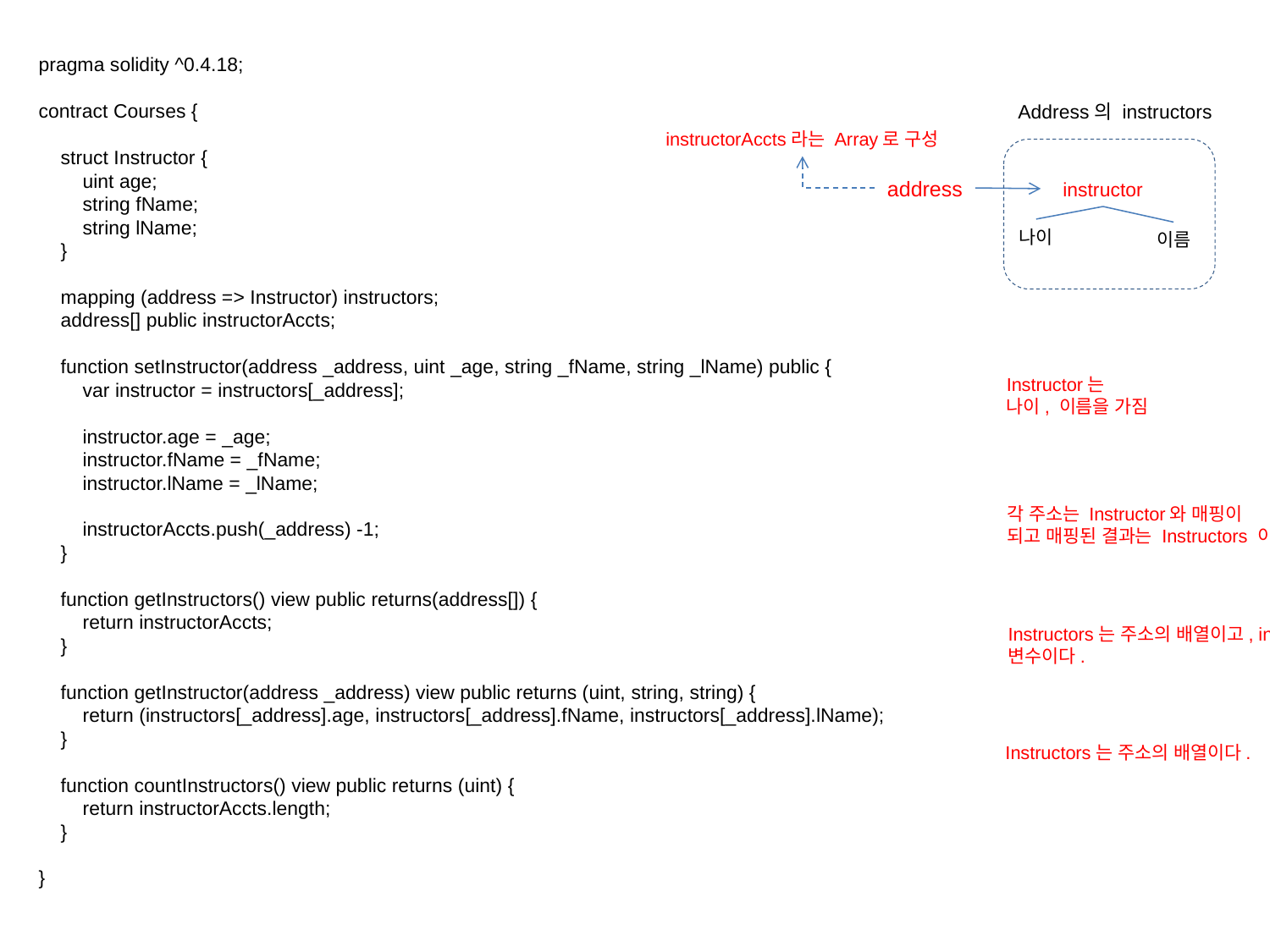

pragma solidity ^0.4.18;

contract Courses {

    struct Instructor {
        uint age;
        string fName;
        string lName;
    }

    mapping (address => Instructor) instructors;
    address[] public instructorAccts;

    function setInstructor(address _address, uint _age, string _fName, string _lName) public {
        var instructor = instructors[_address];

        instructor.age = _age;
        instructor.fName = _fName;
        instructor.lName = _lName;

        instructorAccts.push(_address) -1;
    }

    function getInstructors() view public returns(address[]) {
        return instructorAccts;
    }

    function getInstructor(address _address) view public returns (uint, string, string) {
        return (instructors[_address].age, instructors[_address].fName, instructors[_address].lName);
    }

    function countInstructors() view public returns (uint) {
        return instructorAccts.length;
    }

}
Address의 instructors
instructorAccts라는 Array로 구성

address
instructor
나이
이름
Instructor는
나이, 이름을 가짐
각 주소는 Instructor와 매핑이
되고 매핑된 결과는 Instructors 이다.
Instructors는 주소의 배열이고, instructorAccts의
변수이다.
Instructors는 주소의 배열이다.